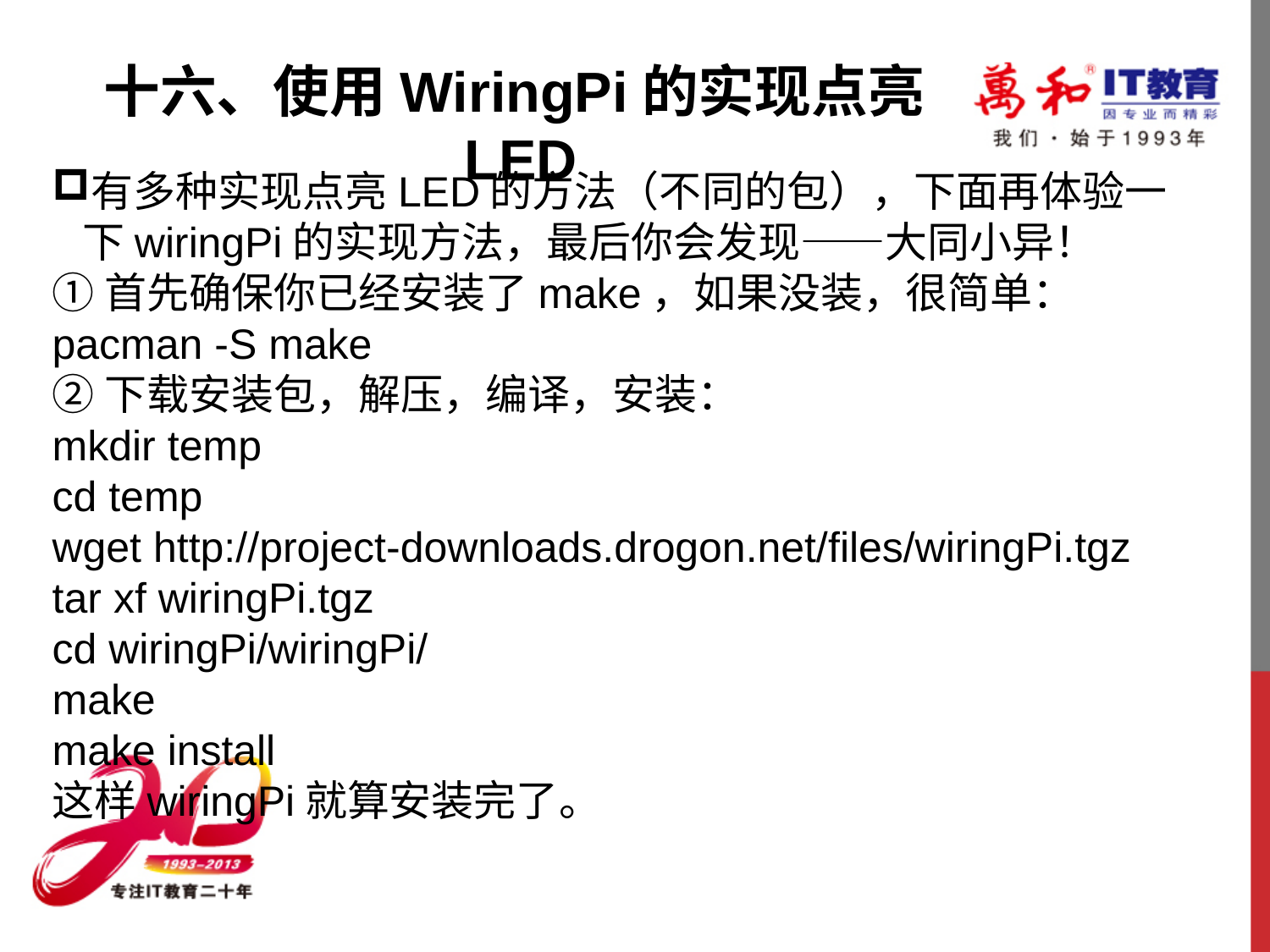

十六、使用WiringPi的实现点亮LED
有多种实现点亮LED的方法（不同的包），下面再体验一下wiringPi的实现方法，最后你会发现——大同小异！
①首先确保你已经安装了make，如果没装，很简单：
pacman -S make
②下载安装包，解压，编译，安装：
mkdir temp
cd temp
wget http://project-downloads.drogon.net/files/wiringPi.tgz
tar xf wiringPi.tgz
cd wiringPi/wiringPi/
make
make install
这样wiringPi就算安装完了。